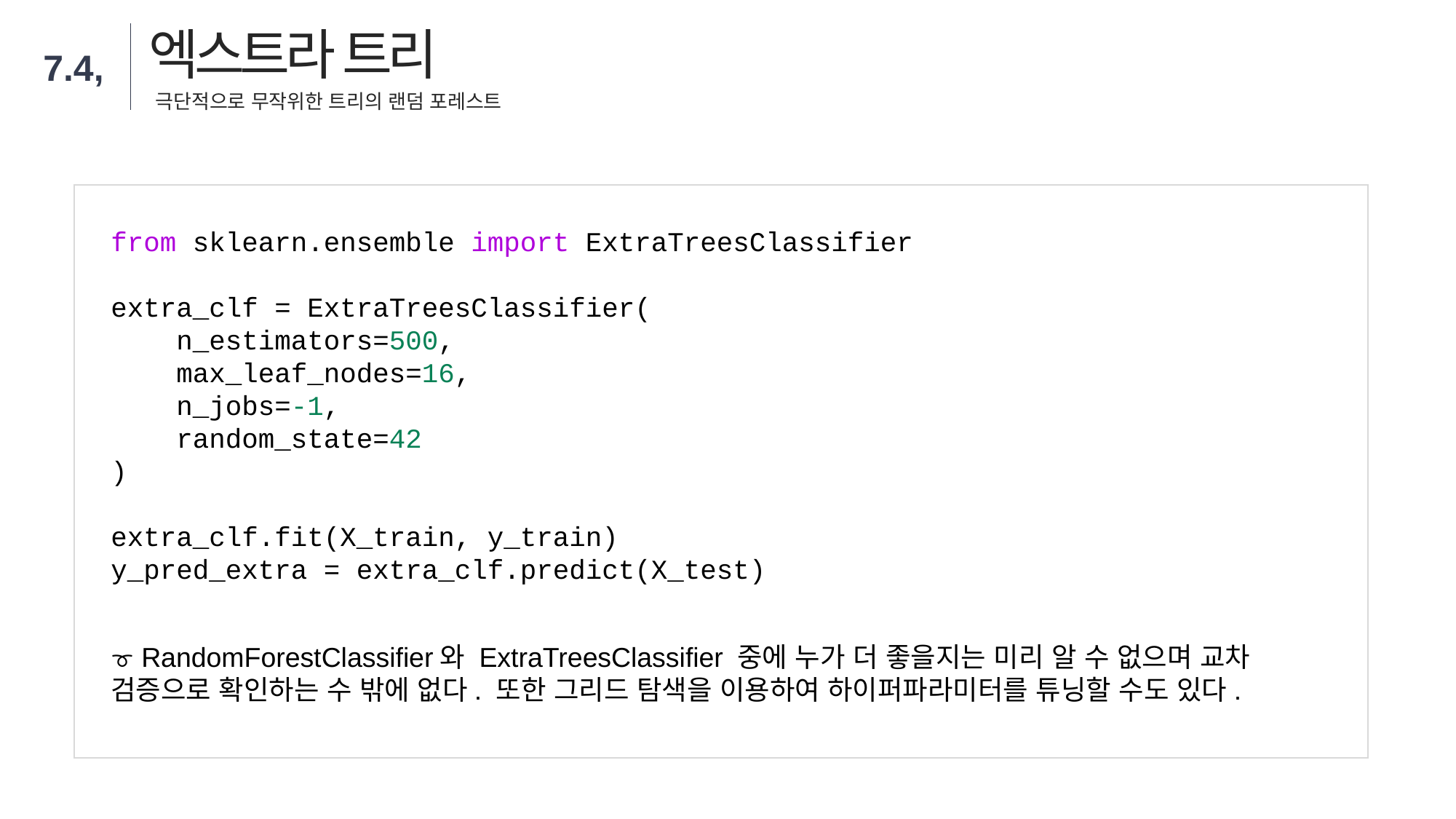

엑스트라 트리
7.4,
극단적으로 무작위한 트리의 랜덤 포레스트

from sklearn.ensemble import ExtraTreesClassifier
extra_clf = ExtraTreesClassifier(
    n_estimators=500,
    max_leaf_nodes=16,
    n_jobs=-1,
    random_state=42
)
extra_clf.fit(X_train, y_train)
y_pred_extra = extra_clf.predict(X_test)
➰ RandomForestClassifier와 ExtraTreesClassifier 중에 누가 더 좋을지는 미리 알 수 없으며 교차 검증으로 확인하는 수 밖에 없다. 또한 그리드 탐색을 이용하여 하이퍼파라미터를 튜닝할 수도 있다.